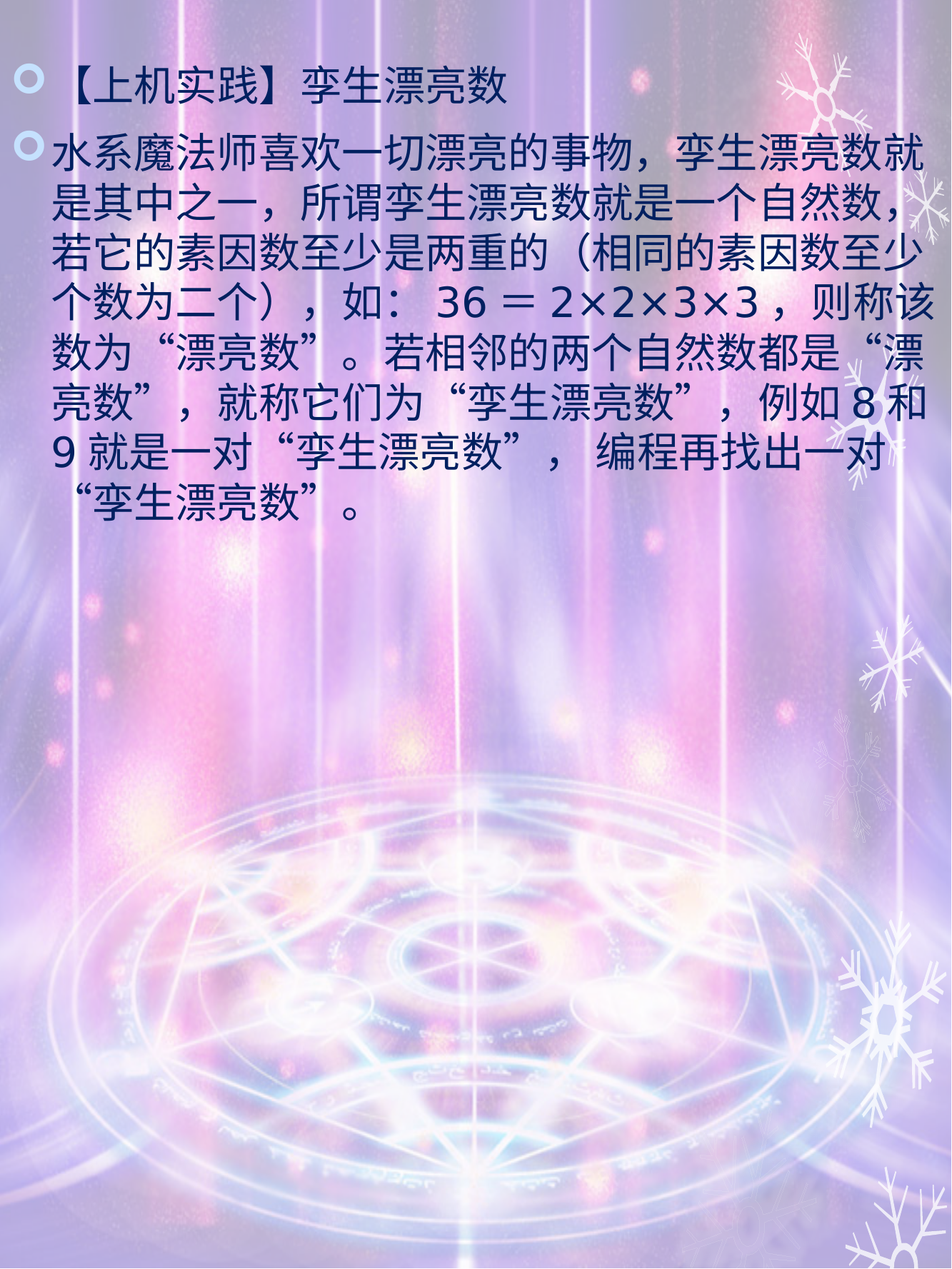

【上机实践】孪生漂亮数
水系魔法师喜欢一切漂亮的事物，孪生漂亮数就是其中之一，所谓孪生漂亮数就是一个自然数，若它的素因数至少是两重的（相同的素因数至少个数为二个），如：36＝2×2×3×3，则称该数为“漂亮数”。若相邻的两个自然数都是“漂亮数”，就称它们为“孪生漂亮数”，例如8和9就是一对“孪生漂亮数”， 编程再找出一对“孪生漂亮数”。